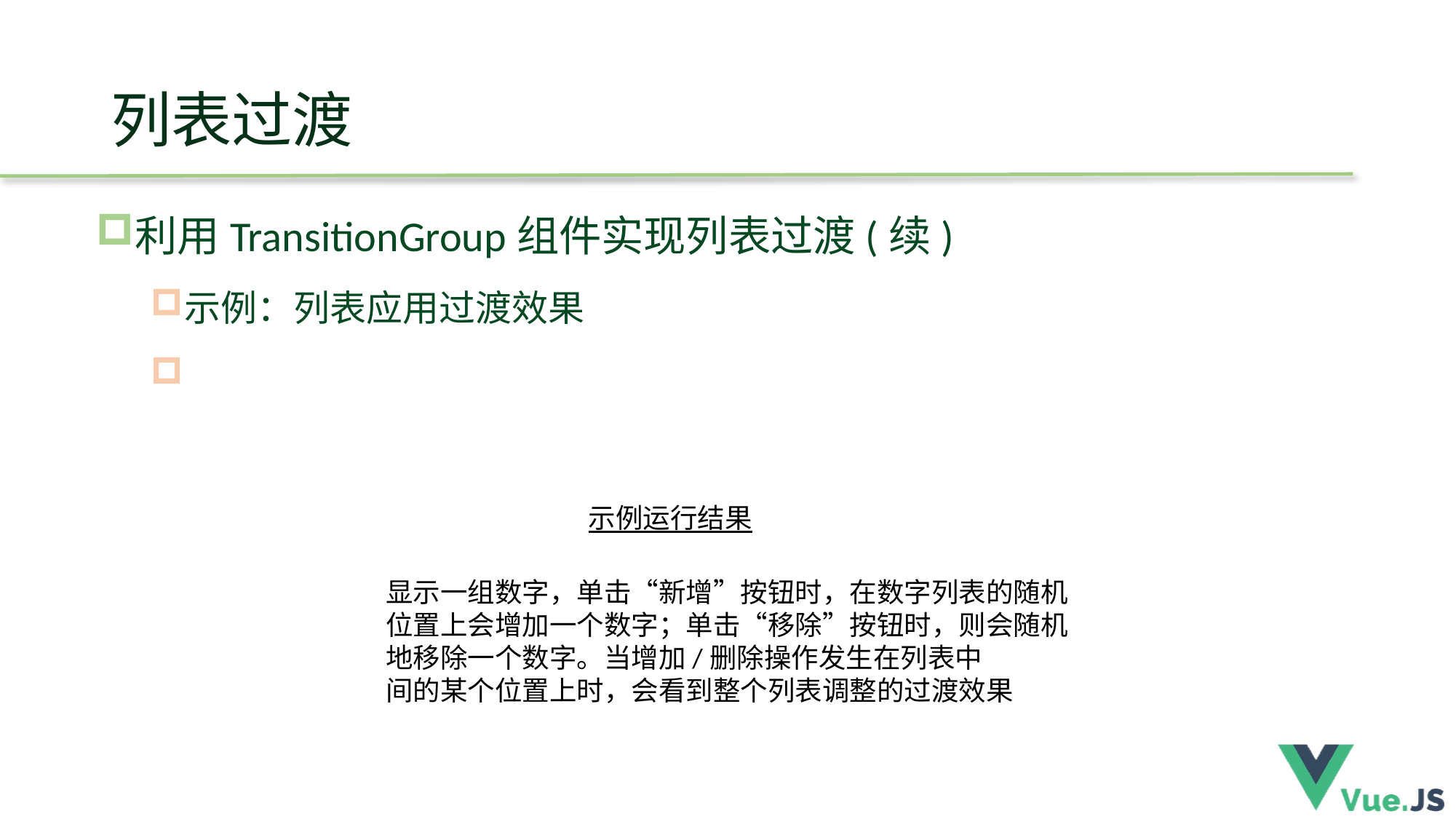

# 列表过渡
利用TransitionGroup组件实现列表过渡(续)
示例：列表应用过渡效果

示例运行结果
显示一组数字，单击“新增”按钮时，在数字列表的随机位置上会增加一个数字；单击“移除”按钮时，则会随机地移除一个数字。当增加/删除操作发生在列表中
间的某个位置上时，会看到整个列表调整的过渡效果